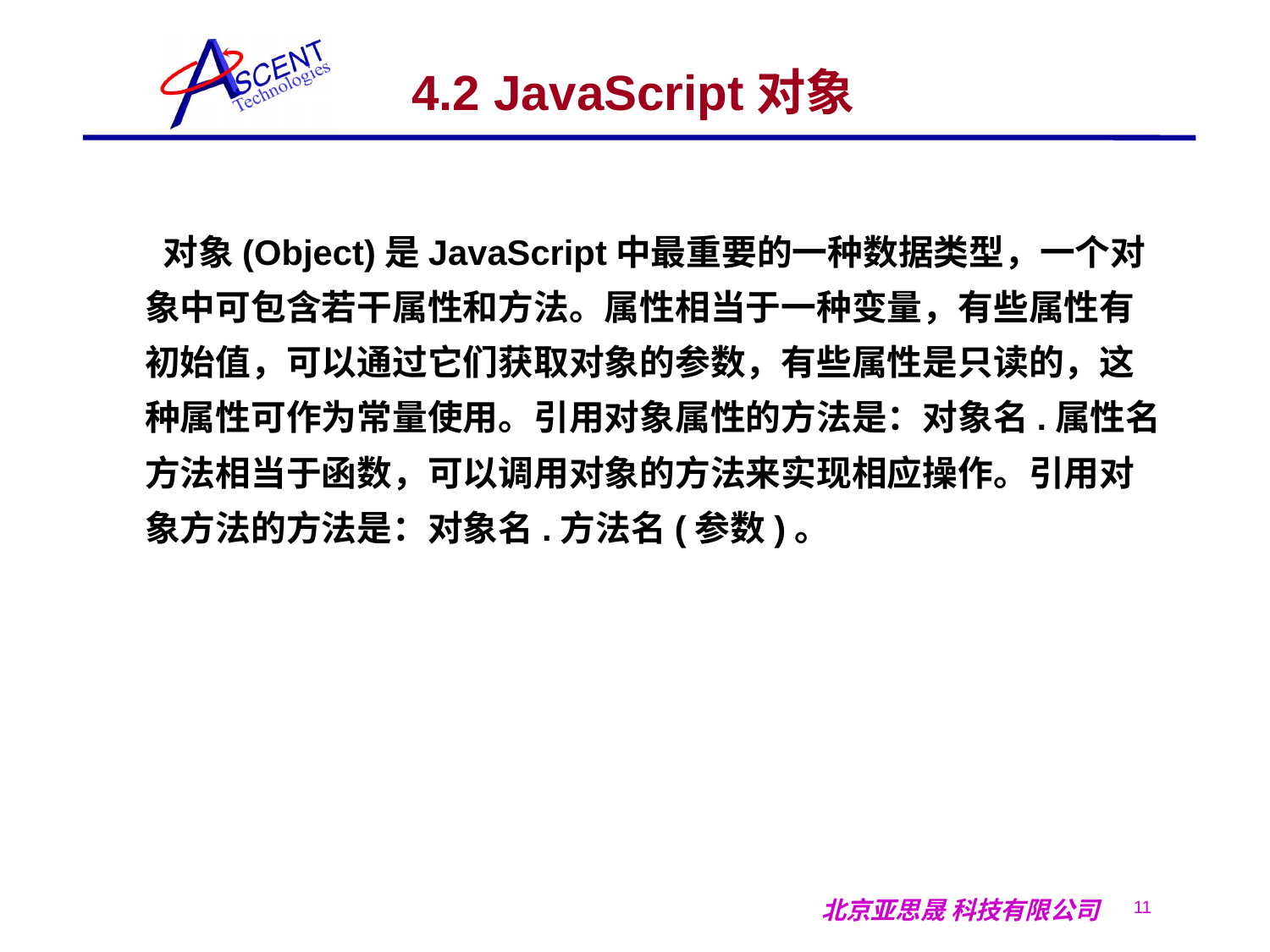

# 4.2 JavaScript对象
      对象(Object)是JavaScript中最重要的一种数据类型，一个对象中可包含若干属性和方法。属性相当于一种变量，有些属性有初始值，可以通过它们获取对象的参数，有些属性是只读的，这种属性可作为常量使用。引用对象属性的方法是：对象名.属性名 方法相当于函数，可以调用对象的方法来实现相应操作。引用对象方法的方法是：对象名.方法名(参数)。